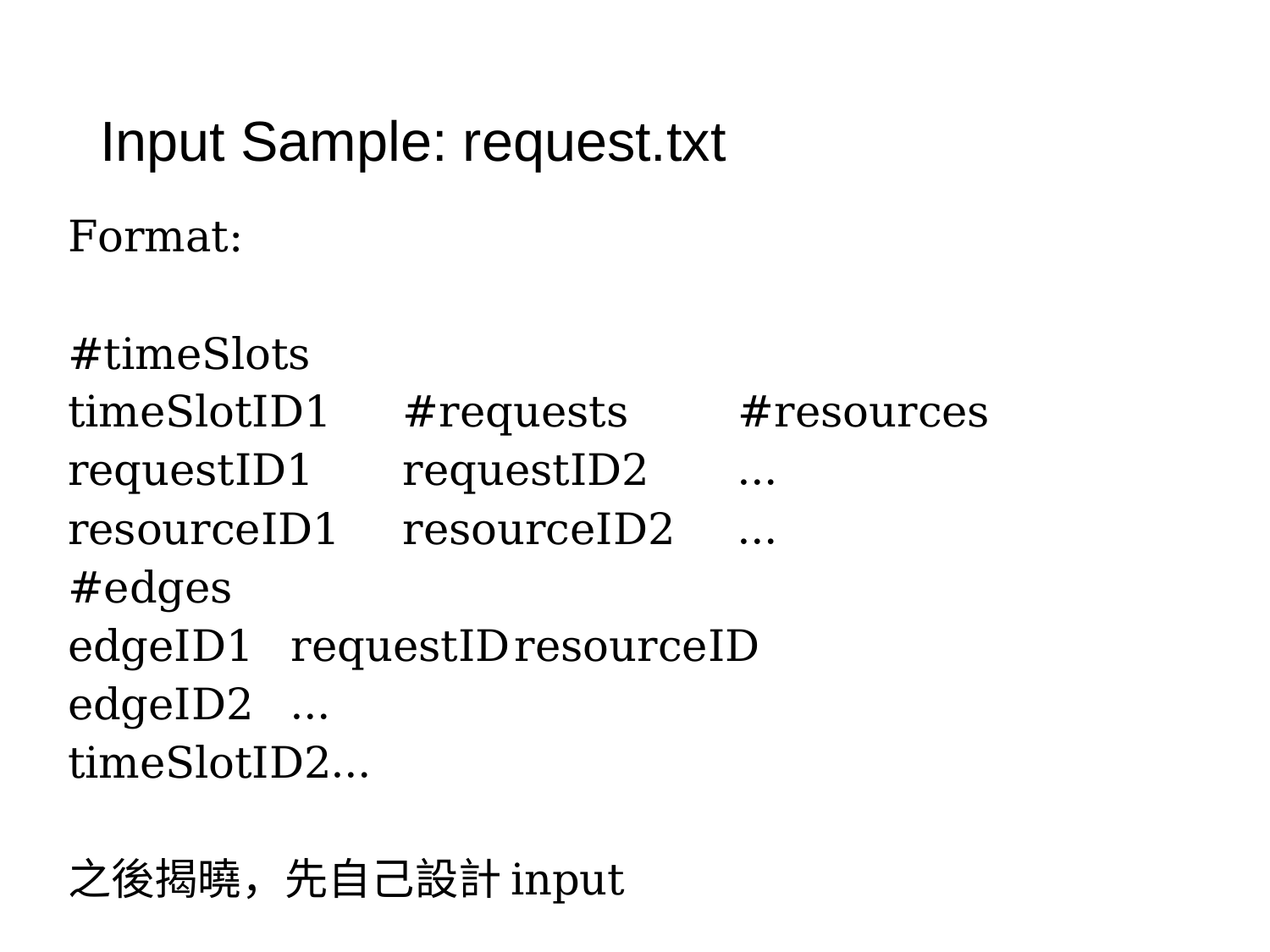

# Input Sample: request.txt
Format:

#timeSlots
timeSlotID1	#requests	#resources
requestID1	requestID2	…
resourceID1	resourceID2	…
#edges
edgeID1	requestID	resourceID
edgeID2	…
timeSlotID2…

之後揭曉，先自己設計input